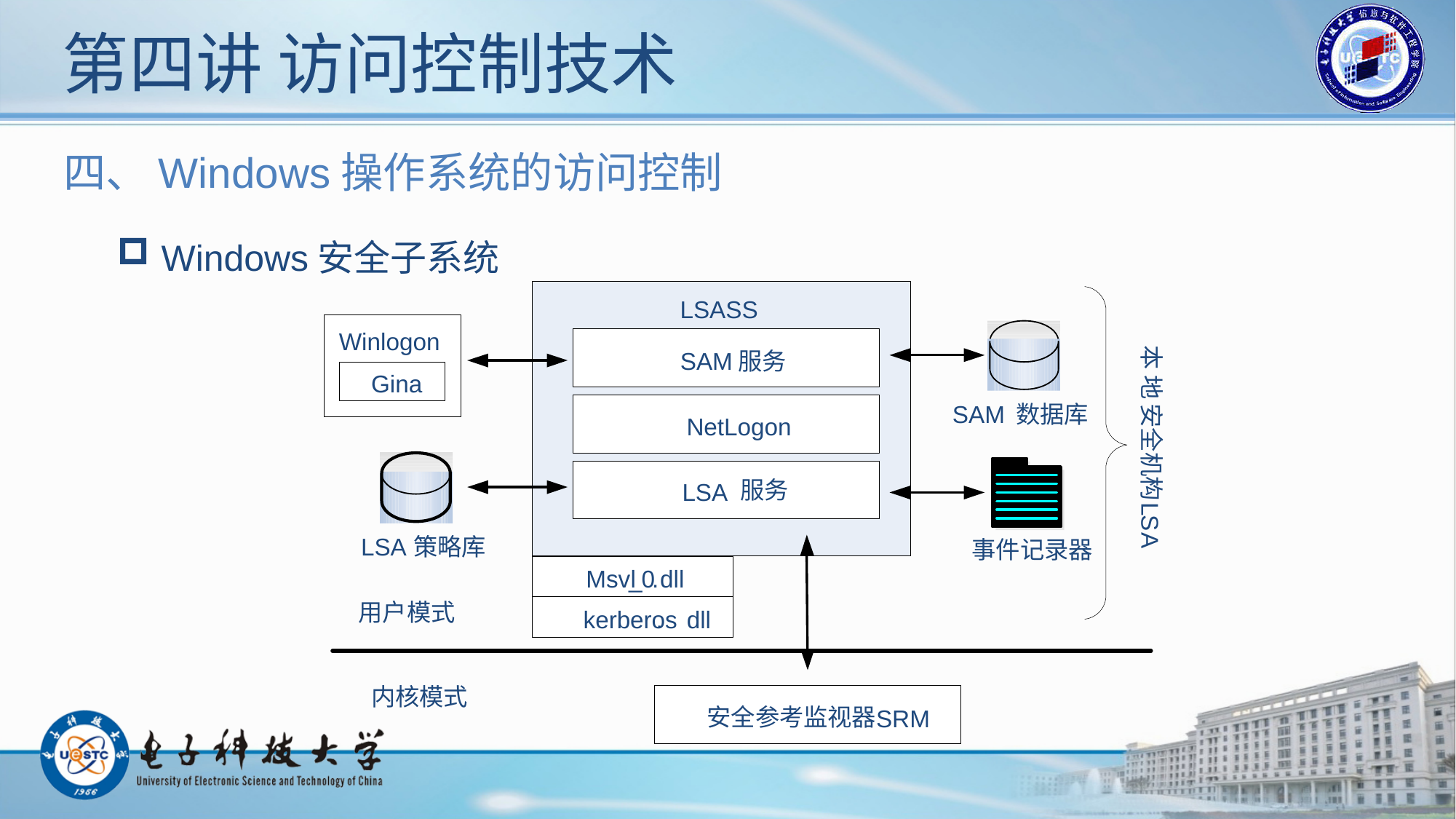

# 第四讲 访问控制技术
四、Windows操作系统的访问控制
 Windows安全子系统

LSASS

服务
SAM

SAM
数据库
NetLogon

服务

LSA

LSA
策略库
事件记录器

Winlogon
本

Gina
地
安
全
机
构

L
S
A

Msvl
_
0
.
dll

用户模式
kerberos
.
dll

内核模式

安全参考监视器
SRM